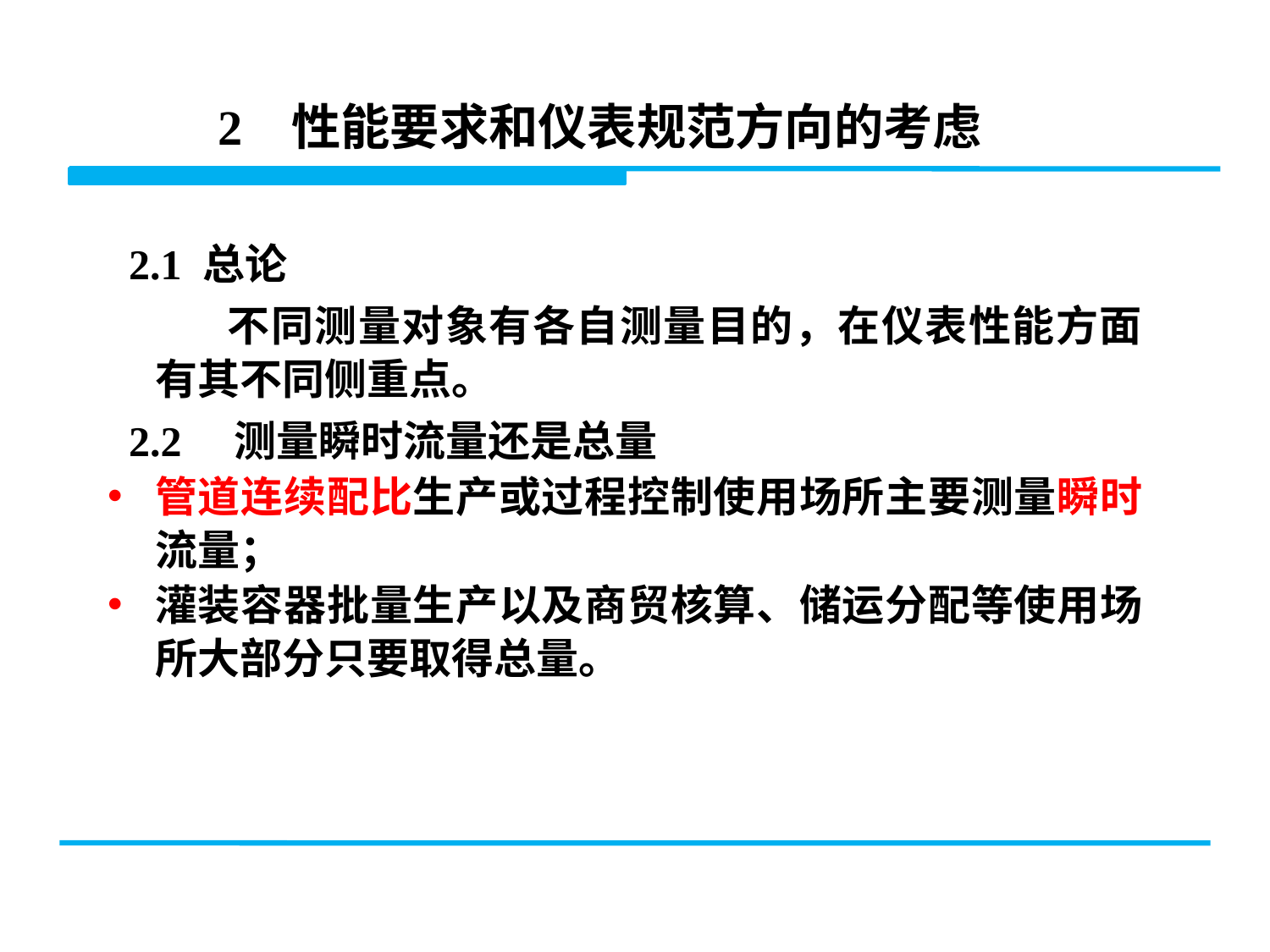

2   性能要求和仪表规范方向的考虑

  2.1 总论
          不同测量对象有各自测量目的，在仪表性能方面有其不同侧重点。
  2.2    测量瞬时流量还是总量
管道连续配比生产或过程控制使用场所主要测量瞬时流量；
灌装容器批量生产以及商贸核算、储运分配等使用场所大部分只要取得总量。